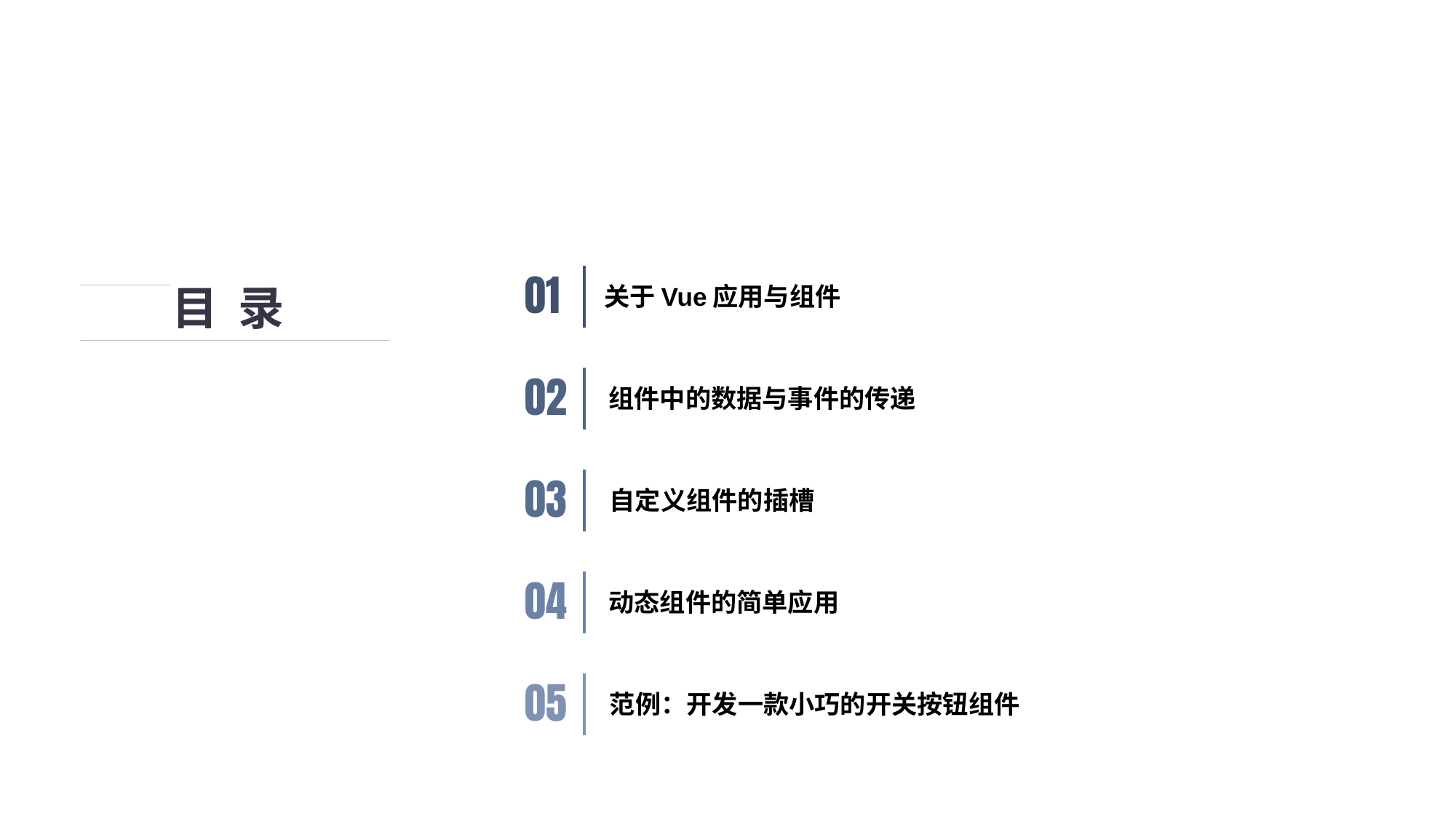

目  录
01
关于Vue应用与组件
02
组件中的数据与事件的传递
03
自定义组件的插槽
04
动态组件的简单应用
05
范例：开发一款小巧的开关按钮组件